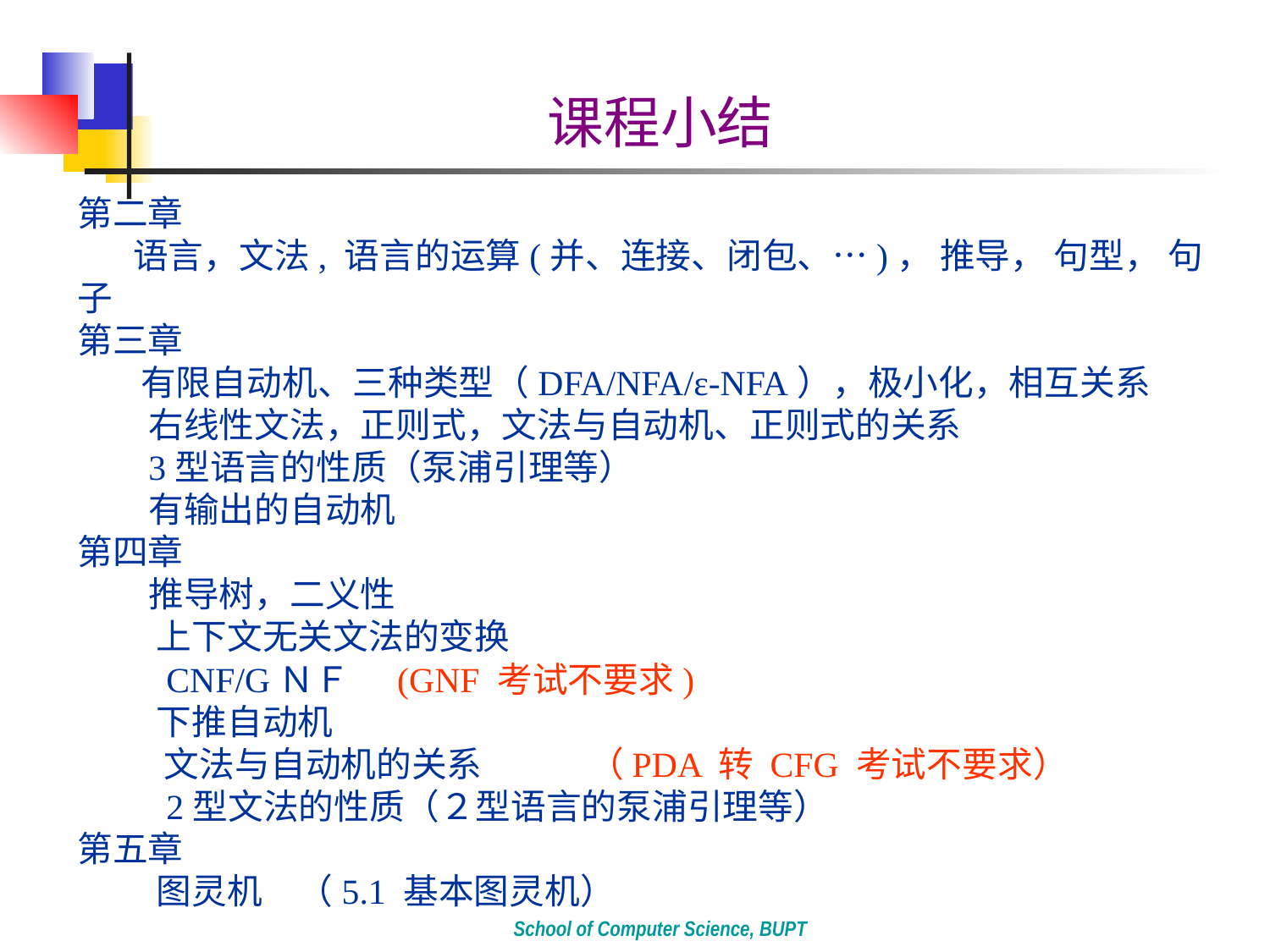

课程小结
第二章
      语言，文法, 语言的运算(并、连接、闭包、…)， 推导， 句型， 句子
第三章
       有限自动机、三种类型（DFA/NFA/ɛ-NFA），极小化，相互关系
        右线性文法，正则式，文法与自动机、正则式的关系
        3型语言的性质（泵浦引理等）
        有输出的自动机
第四章
        推导树，二义性
         上下文无关文法的变换
          CNF/GＮＦ     (GNF 考试不要求)
         下推自动机
          文法与自动机的关系　　　（PDA 转 CFG 考试不要求）
          2型文法的性质（２型语言的泵浦引理等）
第五章
         图灵机　（5.1 基本图灵机）
School of Computer Science, BUPT